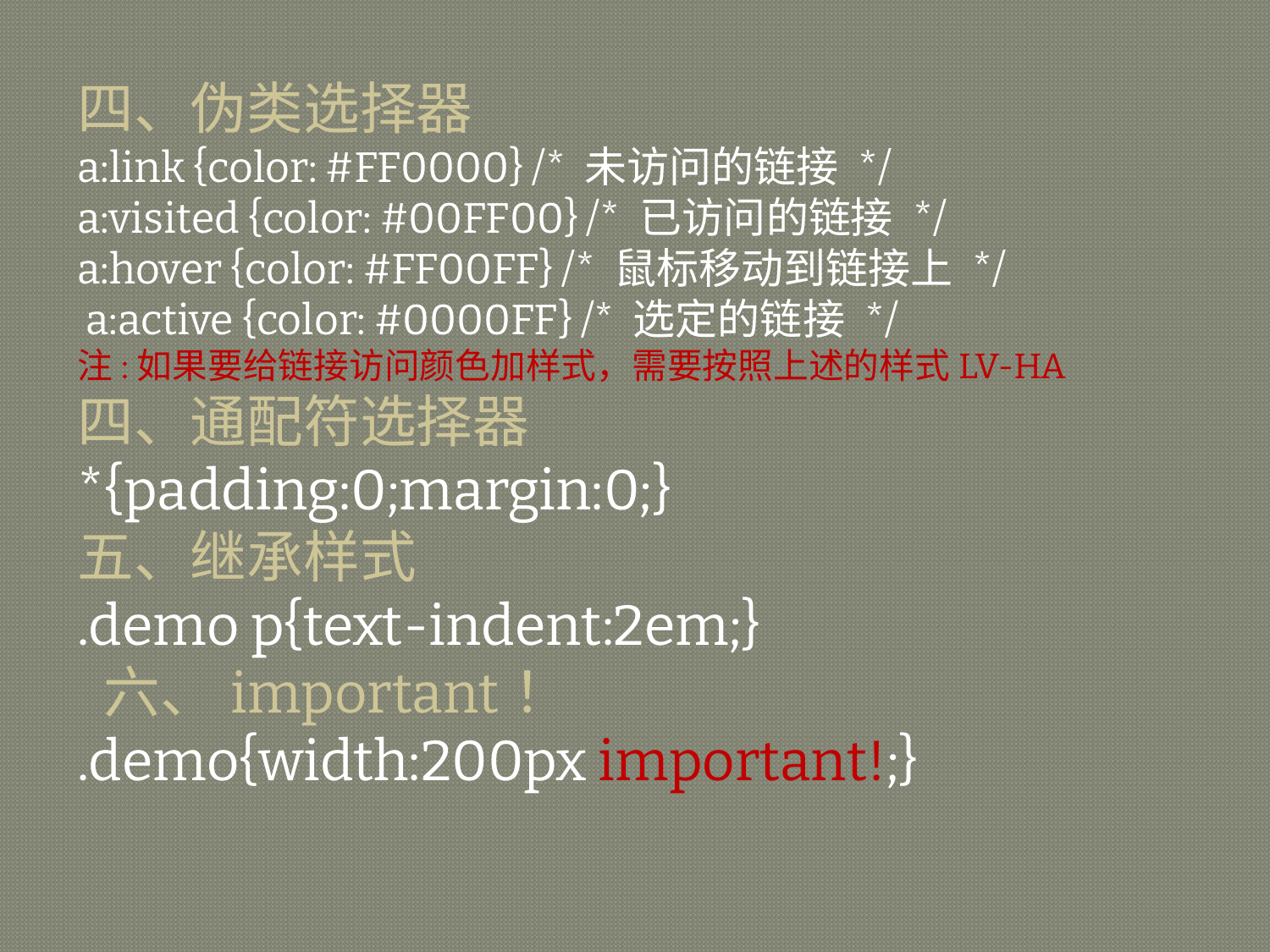

四、伪类选择器
a:link {color: #FF0000} /* 未访问的链接 */
a:visited {color: #00FF00} /* 已访问的链接 */
a:hover {color: #FF00FF} /* 鼠标移动到链接上 */
 a:active {color: #0000FF} /* 选定的链接 */
注:如果要给链接访问颜色加样式，需要按照上述的样式LV-HA
四、通配符选择器
*{padding:0;margin:0;}
五、继承样式
.demo p{text-indent:2em;}
 六、important！
.demo{width:200px important!;}